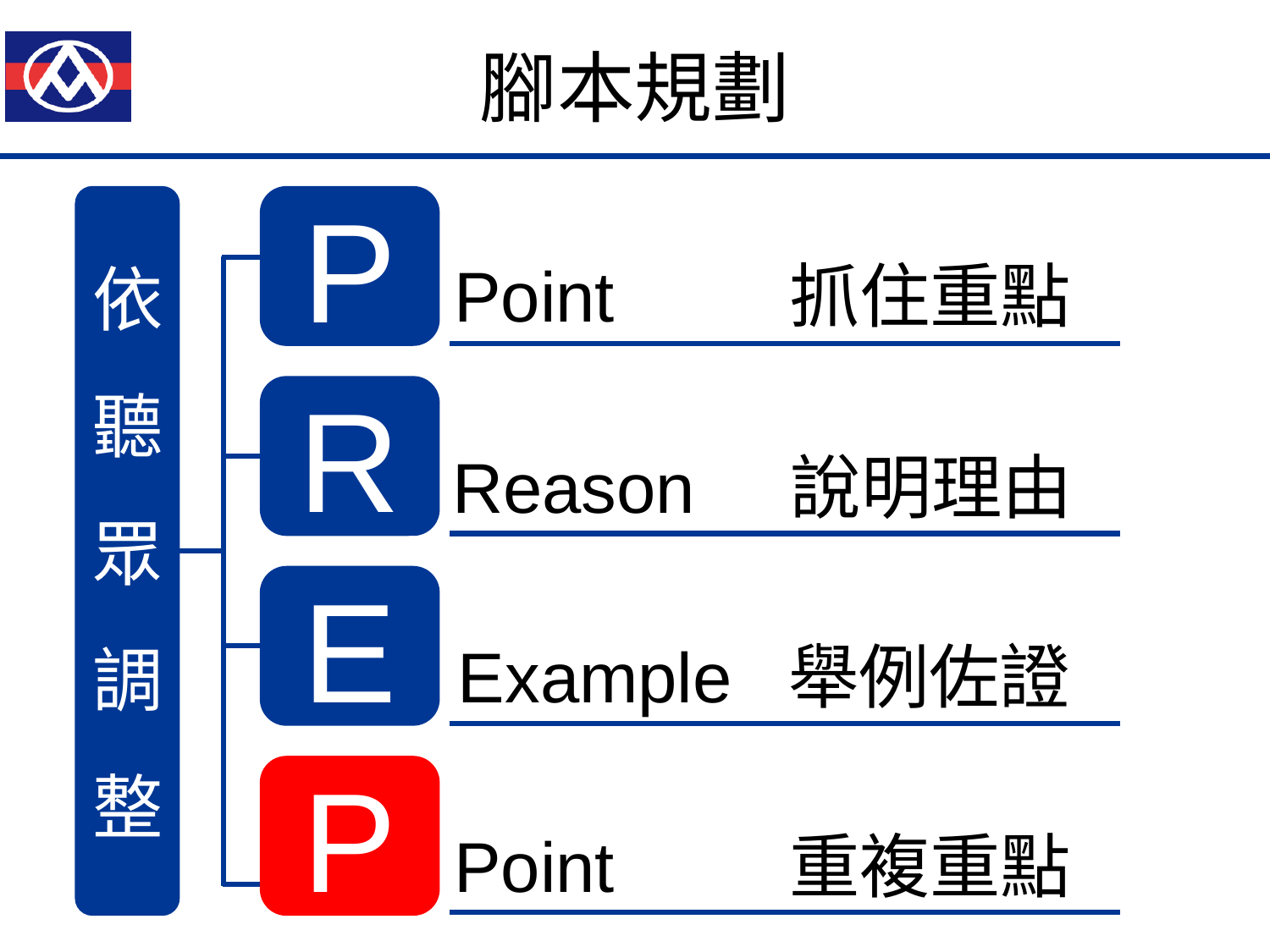

# 腳本規劃
依

聽

眾

調

整
P
Point        抓住重點
R
Reason    說明理由
E
Example  舉例佐證
P
Point        重複重點